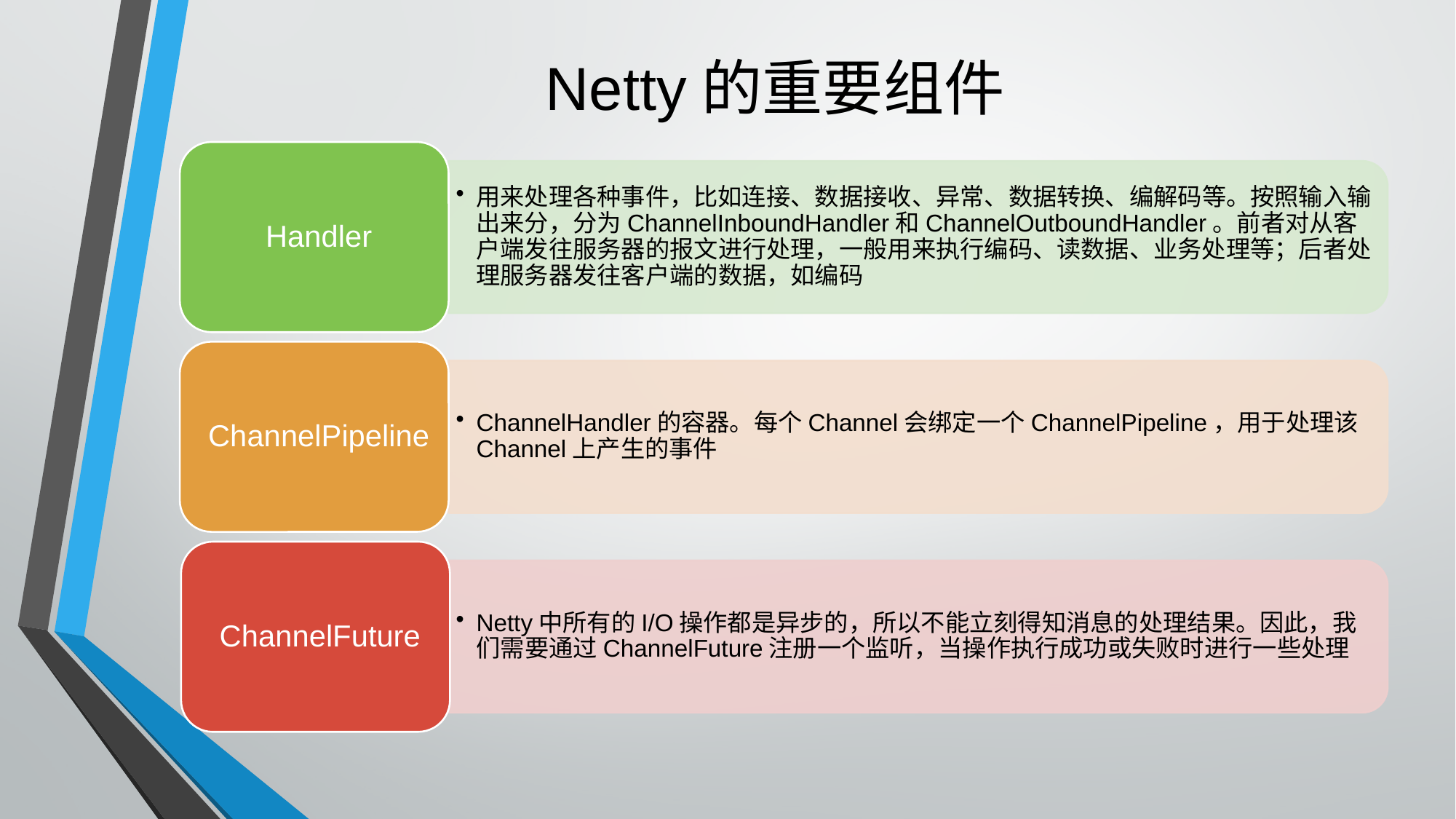

# Netty的重要组件
用来处理各种事件，比如连接、数据接收、异常、数据转换、编解码等。按照输入输出来分，分为ChannelInboundHandler和ChannelOutboundHandler。前者对从客户端发往服务器的报文进行处理，一般用来执行编码、读数据、业务处理等；后者处理服务器发往客户端的数据，如编码
Handler
ChannelHandler的容器。每个Channel会绑定一个ChannelPipeline，用于处理该Channel上产生的事件
ChannelPipeline
Netty中所有的I/O操作都是异步的，所以不能立刻得知消息的处理结果。因此，我们需要通过ChannelFuture注册一个监听，当操作执行成功或失败时进行一些处理
ChannelFuture